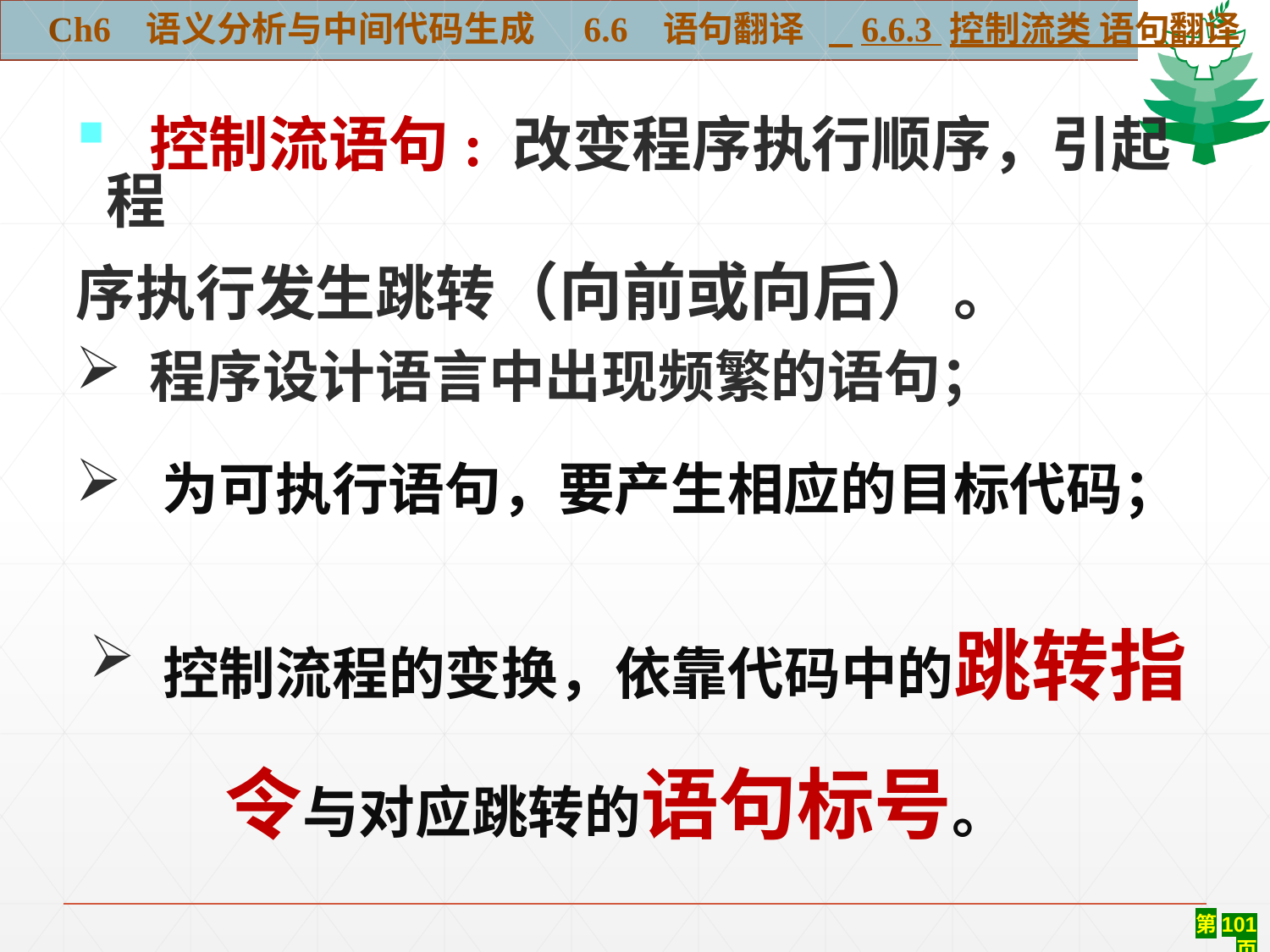

Ch6   语义分析与中间代码生成     6.6   语句翻译      6.6.3 控制流类 语句翻译
  控制流语句: 改变程序执行顺序，引起程
序执行发生跳转（向前或向后） 。
 程序设计语言中出现频繁的语句；
  为可执行语句，要产生相应的目标代码；
 控制流程的变换，依靠代码中的跳转指       令与对应跳转的语句标号。